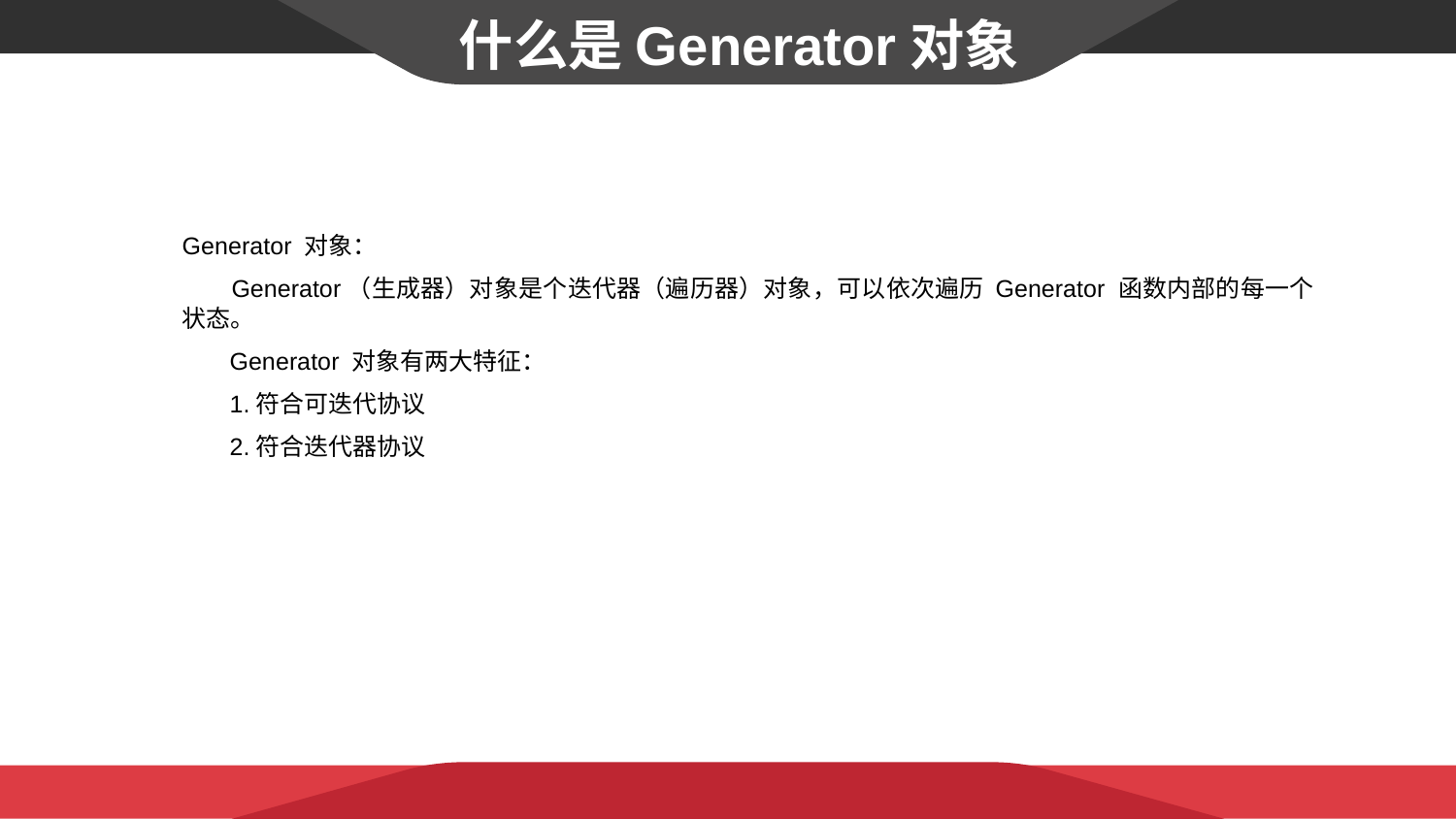

什么是Generator对象
Generator 对象：
       Generator（生成器）对象是个迭代器（遍历器）对象，可以依次遍历 Generator 函数内部的每一个状态。
       Generator 对象有两大特征：
       1.符合可迭代协议
       2.符合迭代器协议